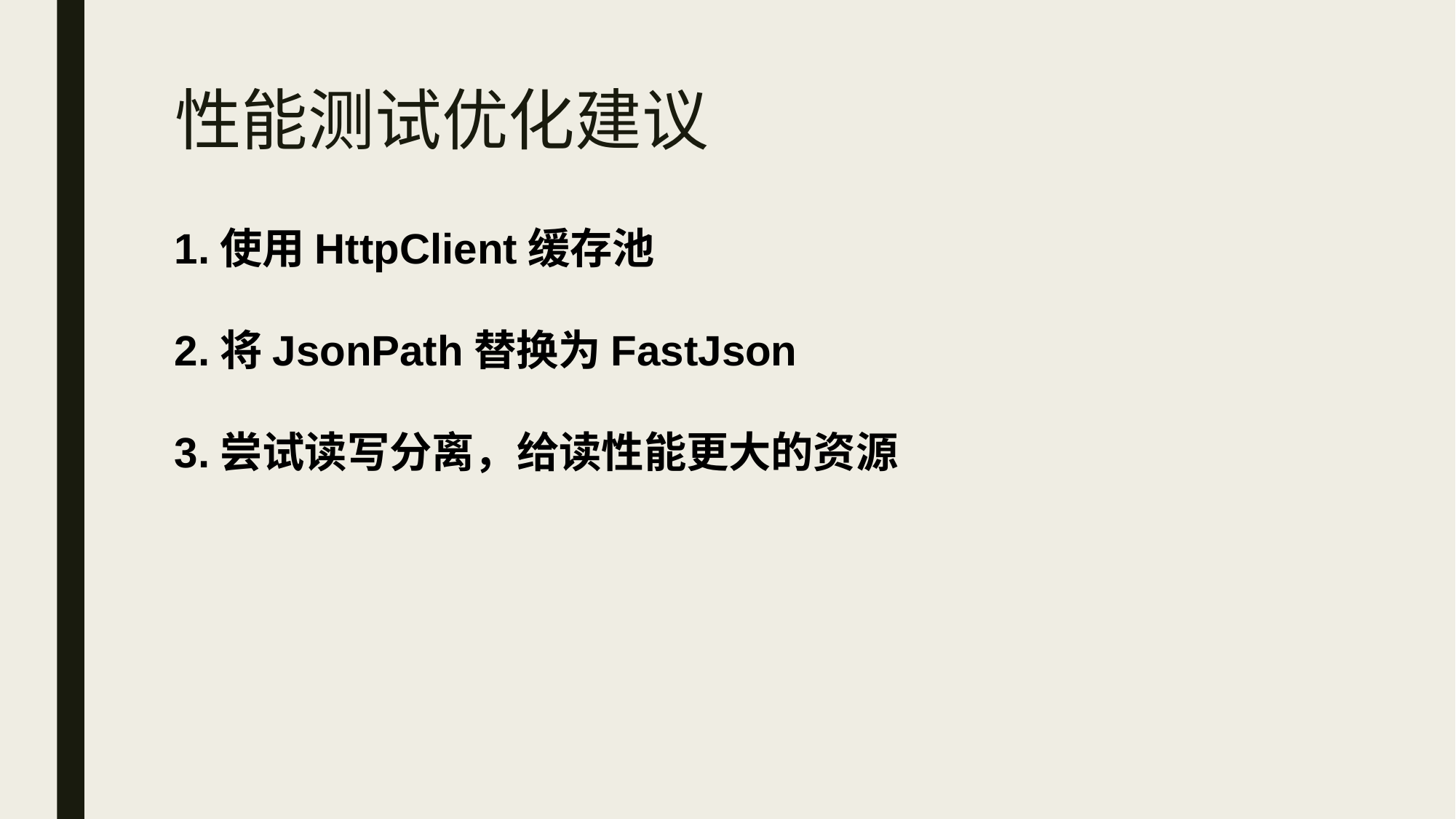

性能测试优化建议
1.使用HttpClient缓存池

2.将JsonPath替换为FastJson

3.尝试读写分离，给读性能更大的资源